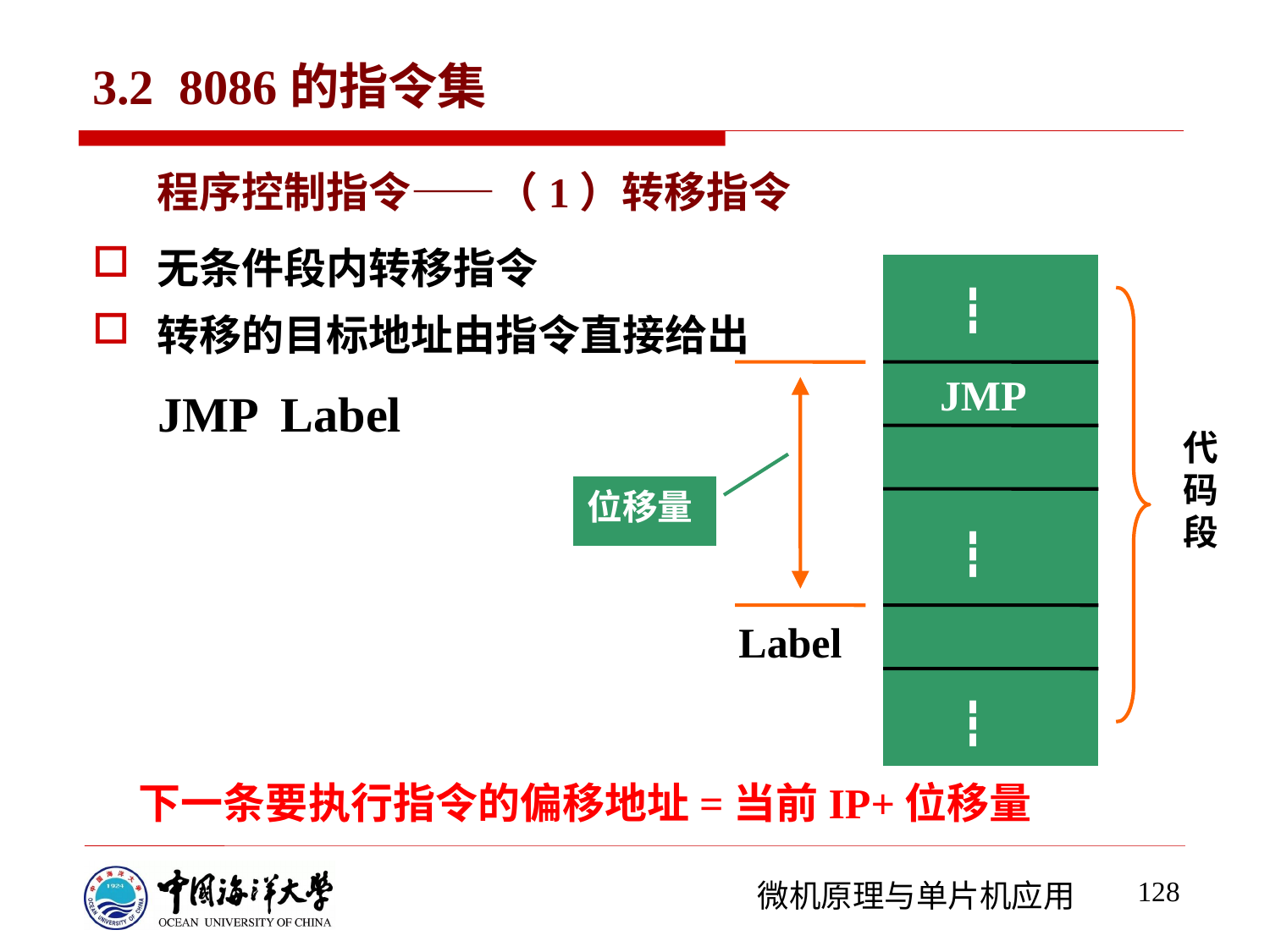

# 3.2  8086的指令集
程序控制指令——（1）转移指令
无条件段内转移指令
转移的目标地址由指令直接给出

┇

JMP
JMP  Label

代码段

位移量

┇

Label

┇
下一条要执行指令的偏移地址=当前IP+位移量
128